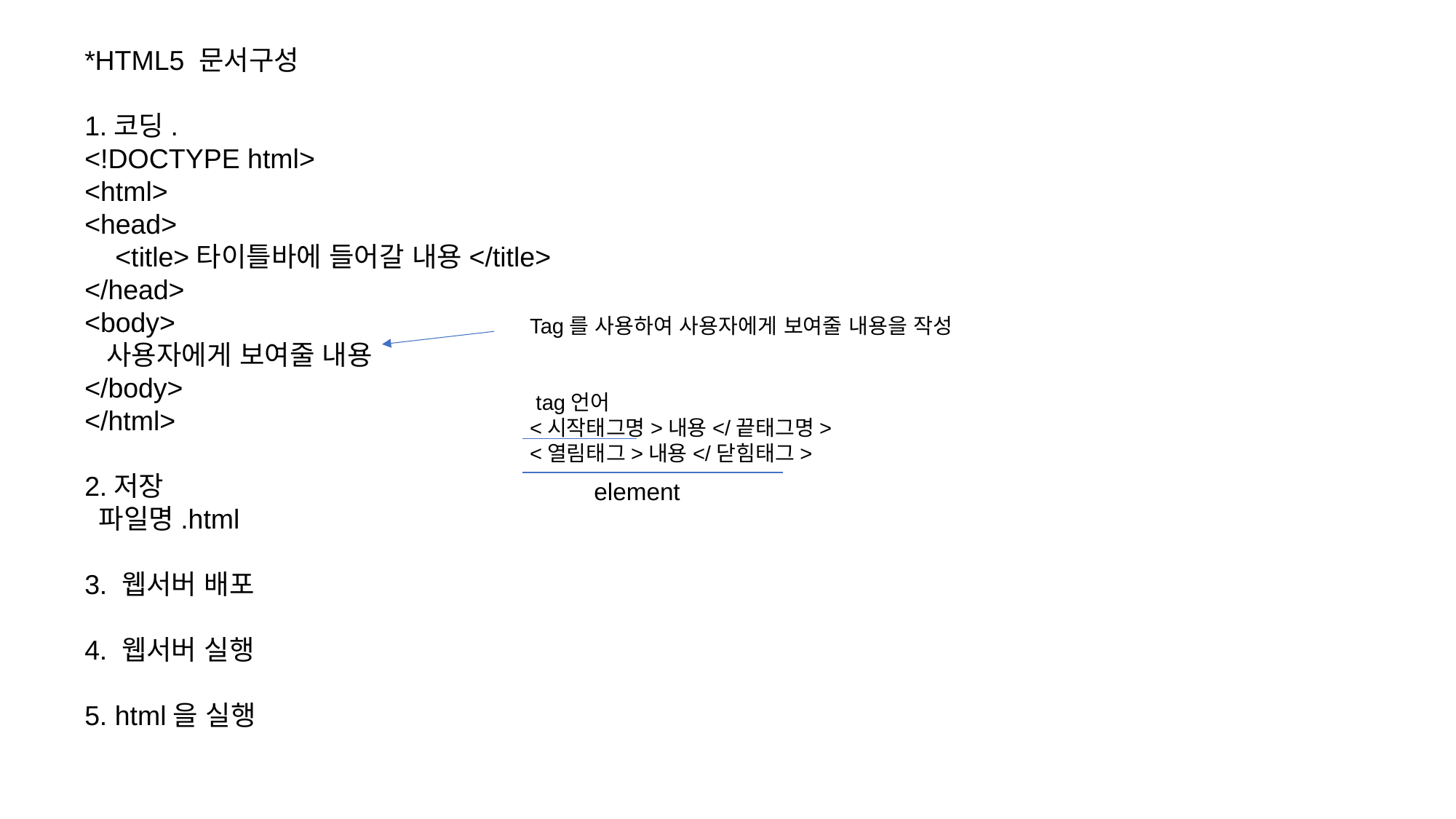

*HTML5 문서구성

1.코딩.
<!DOCTYPE html>
<html>
<head>
    <title>타이틀바에 들어갈 내용</title>
</head>
<body>
  사용자에게 보여줄 내용
</body>
</html>

2.저장
 파일명.html

3. 웹서버 배포

4. 웹서버 실행

5. html을 실행
Tag를 사용하여 사용자에게 보여줄 내용을 작성

 tag언어
<시작태그명>내용</끝태그명>
<열림태그>내용</닫힘태그>
element